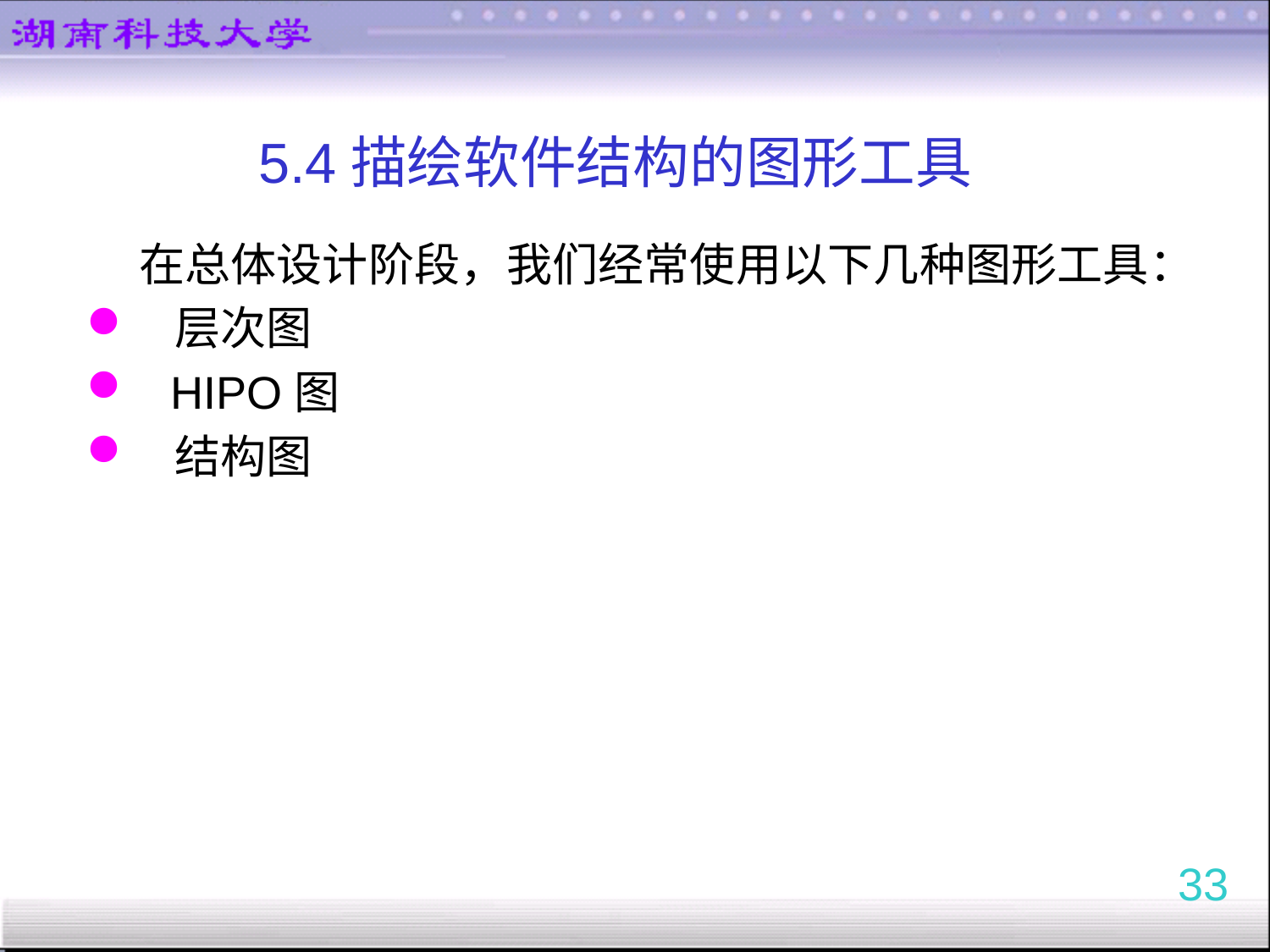

5.4描绘软件结构的图形工具
    在总体设计阶段，我们经常使用以下几种图形工具：
   层次图
   HIPO图
   结构图
33